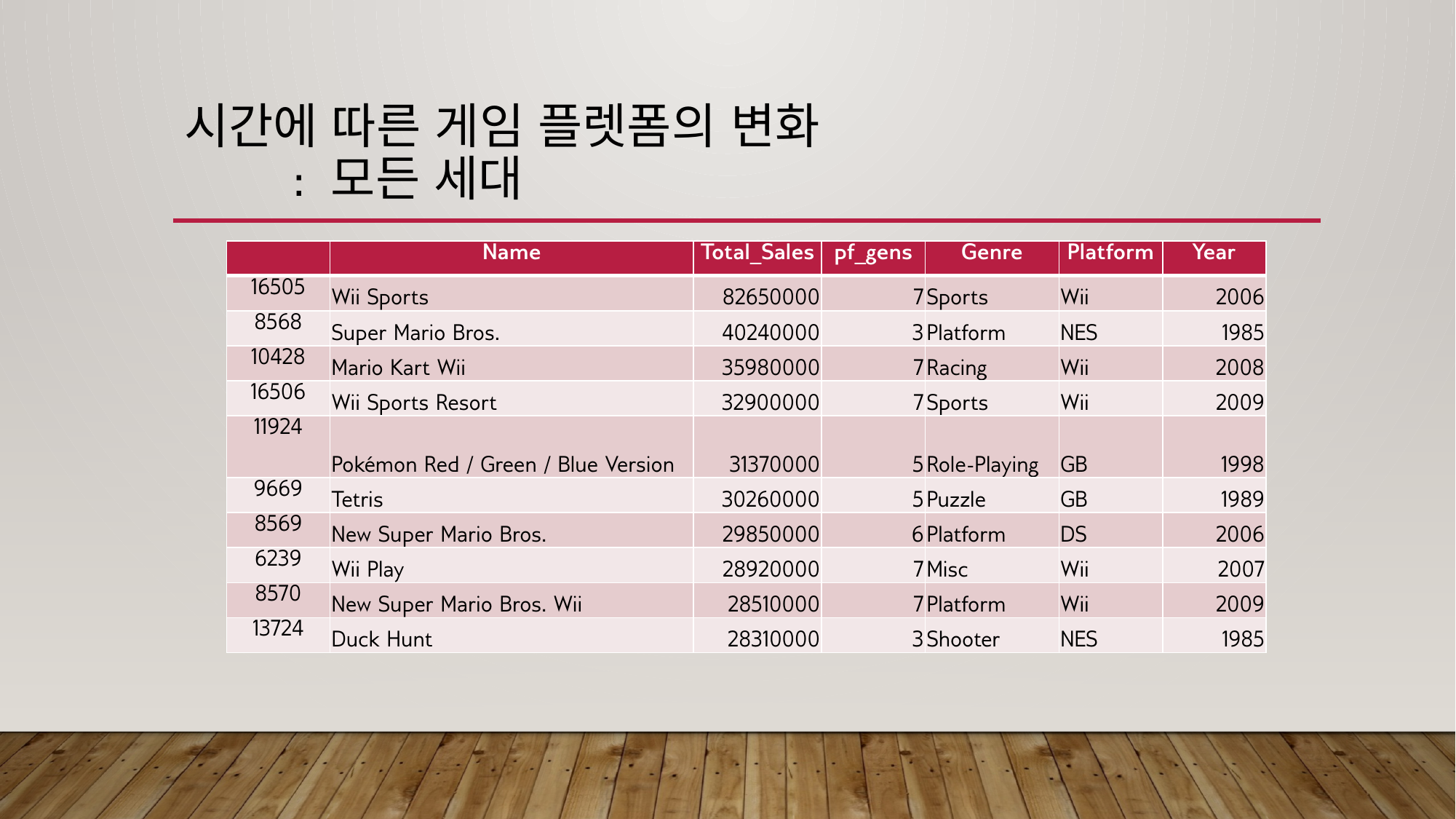

# 시간에 따른 게임 플렛폼의 변화 : 모든 세대
|  | Name | Total\_Sales | pf\_gens | Genre | Platform | Year |
| --- | --- | --- | --- | --- | --- | --- |
| 16505 | Wii Sports | 82650000 | 7 | Sports | Wii | 2006 |
| 8568 | Super Mario Bros. | 40240000 | 3 | Platform | NES | 1985 |
| 10428 | Mario Kart Wii | 35980000 | 7 | Racing | Wii | 2008 |
| 16506 | Wii Sports Resort | 32900000 | 7 | Sports | Wii | 2009 |
| 11924 | Pokémon Red / Green / Blue Version | 31370000 | 5 | Role-Playing | GB | 1998 |
| 9669 | Tetris | 30260000 | 5 | Puzzle | GB | 1989 |
| 8569 | New Super Mario Bros. | 29850000 | 6 | Platform | DS | 2006 |
| 6239 | Wii Play | 28920000 | 7 | Misc | Wii | 2007 |
| 8570 | New Super Mario Bros. Wii | 28510000 | 7 | Platform | Wii | 2009 |
| 13724 | Duck Hunt | 28310000 | 3 | Shooter | NES | 1985 |